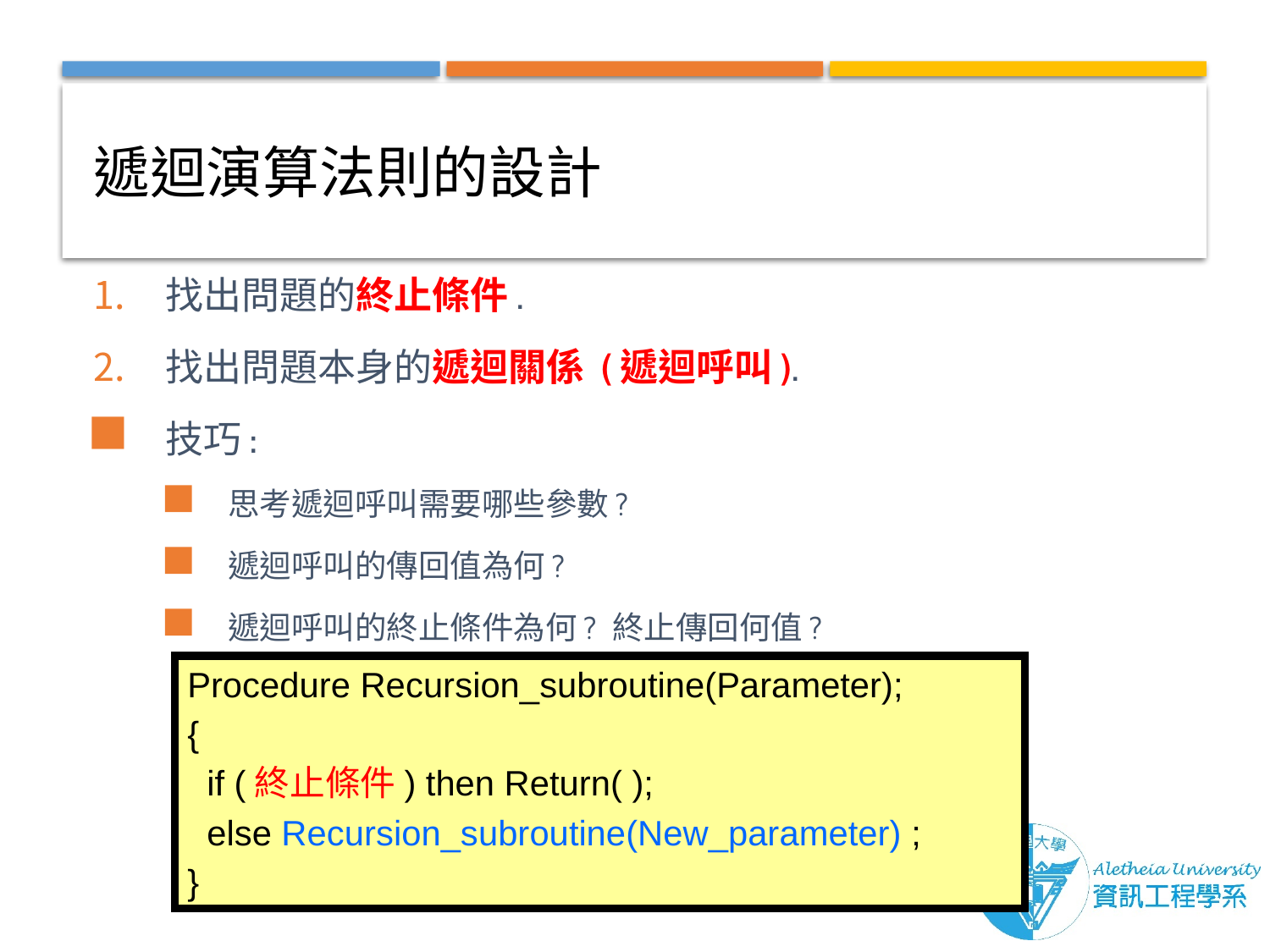

# 遞迴演算法則的設計
找出問題的終止條件.
找出問題本身的遞迴關係 (遞迴呼叫).
技巧:
思考遞迴呼叫需要哪些參數?
遞迴呼叫的傳回值為何?
遞迴呼叫的終止條件為何? 終止傳回何值?

Procedure Recursion_subroutine(Parameter);
{
  if (終止條件) then Return( );
  else Recursion_subroutine(New_parameter) ;
}